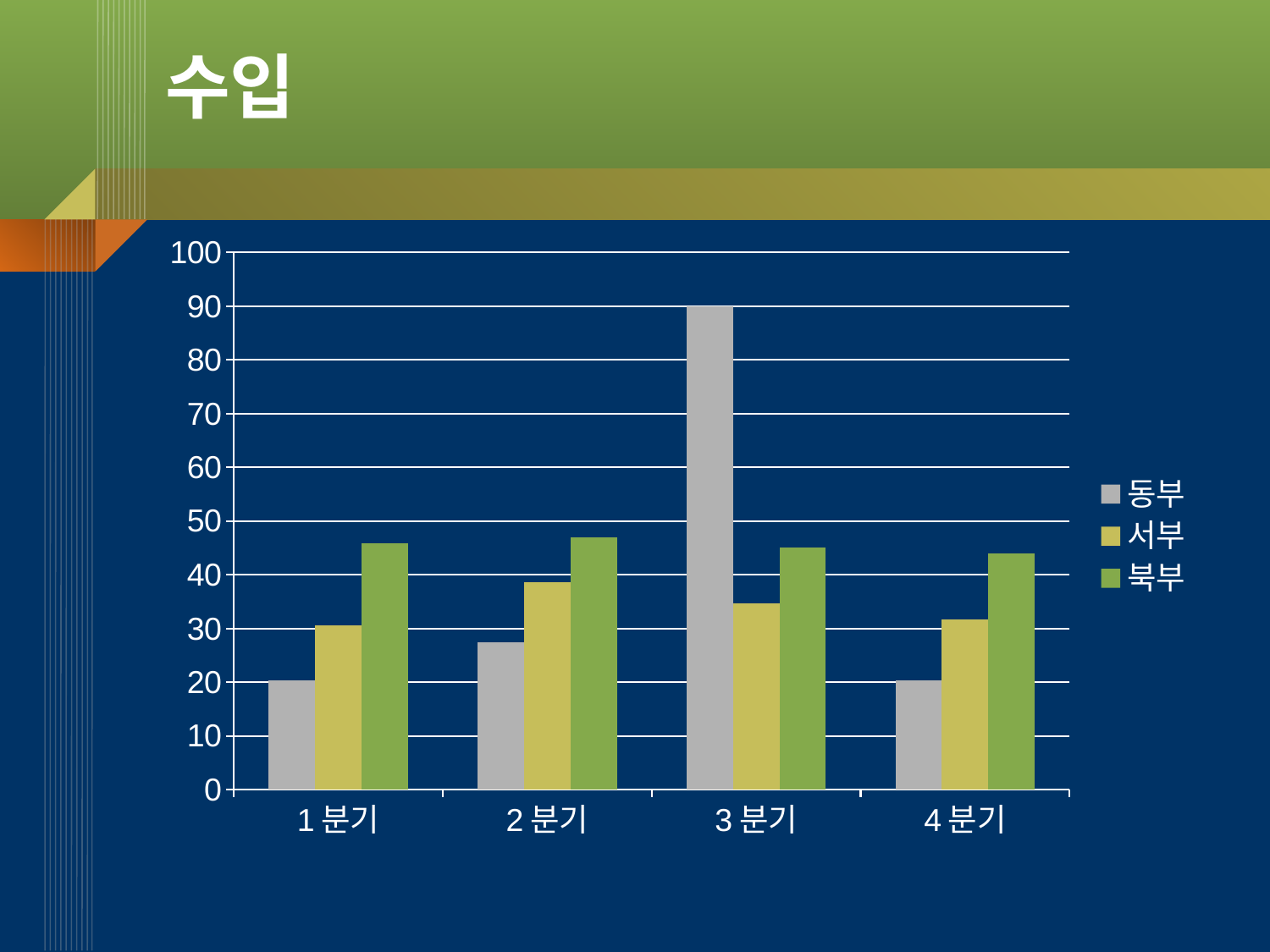

# 수입

### Chart

| Category | 동부 | 서부 | 북부 |
|---|---|---|---|
| 1분기 | 20.4 | 30.6 | 45.9 |
| 2분기 | 27.4 | 38.6 | 46.9 |
| 3분기 | 90.0 | 34.6 | 45.0 |
| 4분기 | 20.4 | 31.6 | 43.9 |